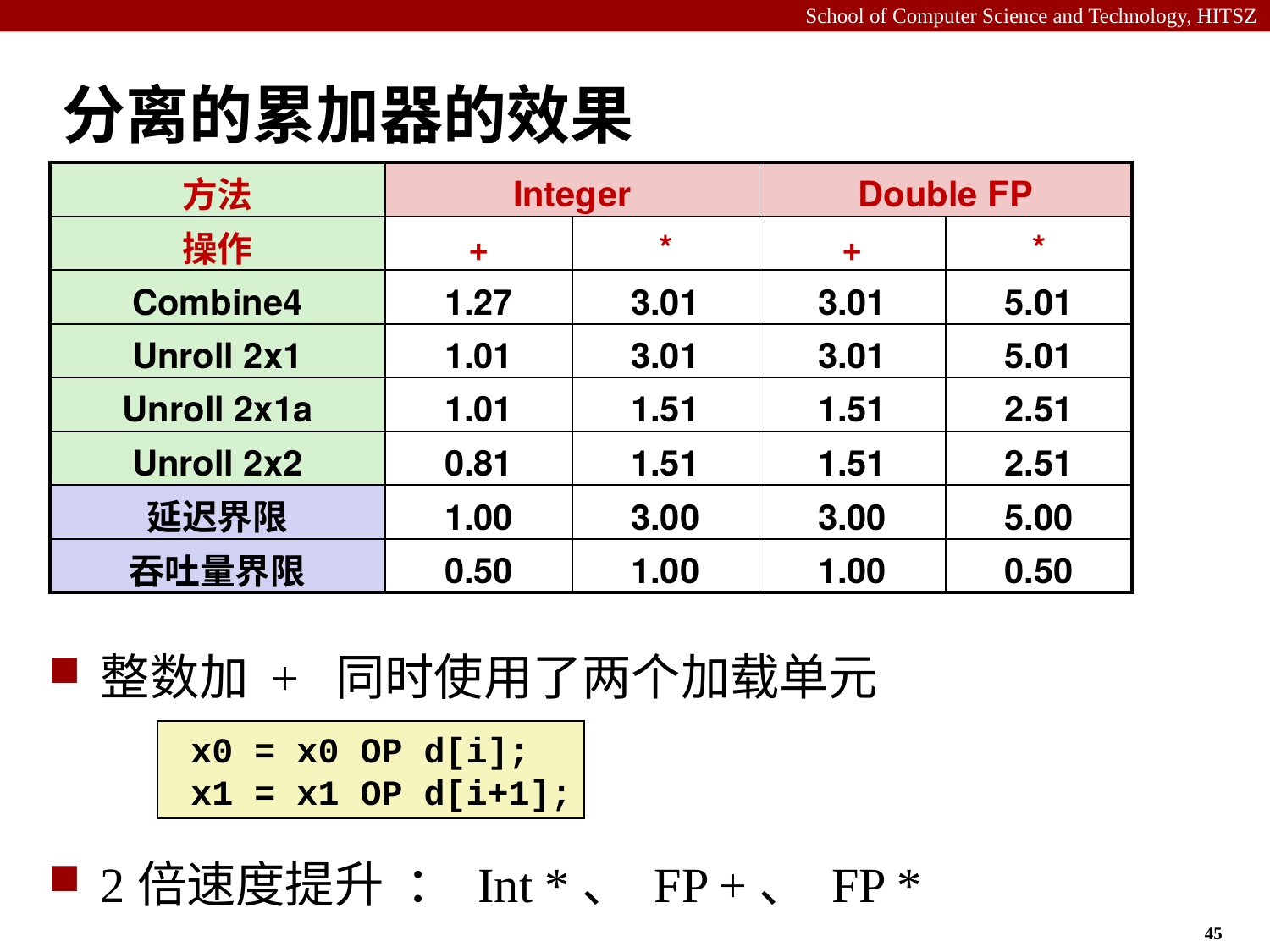

# 分离的累加器的效果
| 方法 | Integer |  | Double FP |  |
| --- | --- | --- | --- | --- |
| 操作 | + | \* | + | \* |
| Combine4 | 1.27 | 3.01 | 3.01 | 5.01 |
| Unroll 2x1 | 1.01 | 3.01 | 3.01 | 5.01 |
| Unroll 2x1a | 1.01 | 1.51 | 1.51 | 2.51 |
| Unroll 2x2 | 0.81 | 1.51 | 1.51 | 2.51 |
| 延迟界限 | 1.00 | 3.00 | 3.00 | 5.00 |
| 吞吐量界限 | 0.50 | 1.00 | 1.00 | 0.50 |
整数加 +  同时使用了两个加载单元

2倍速度提升  ： Int *、 FP +、 FP *

 x0 = x0 OP d[i];
 x1 = x1 OP d[i+1];